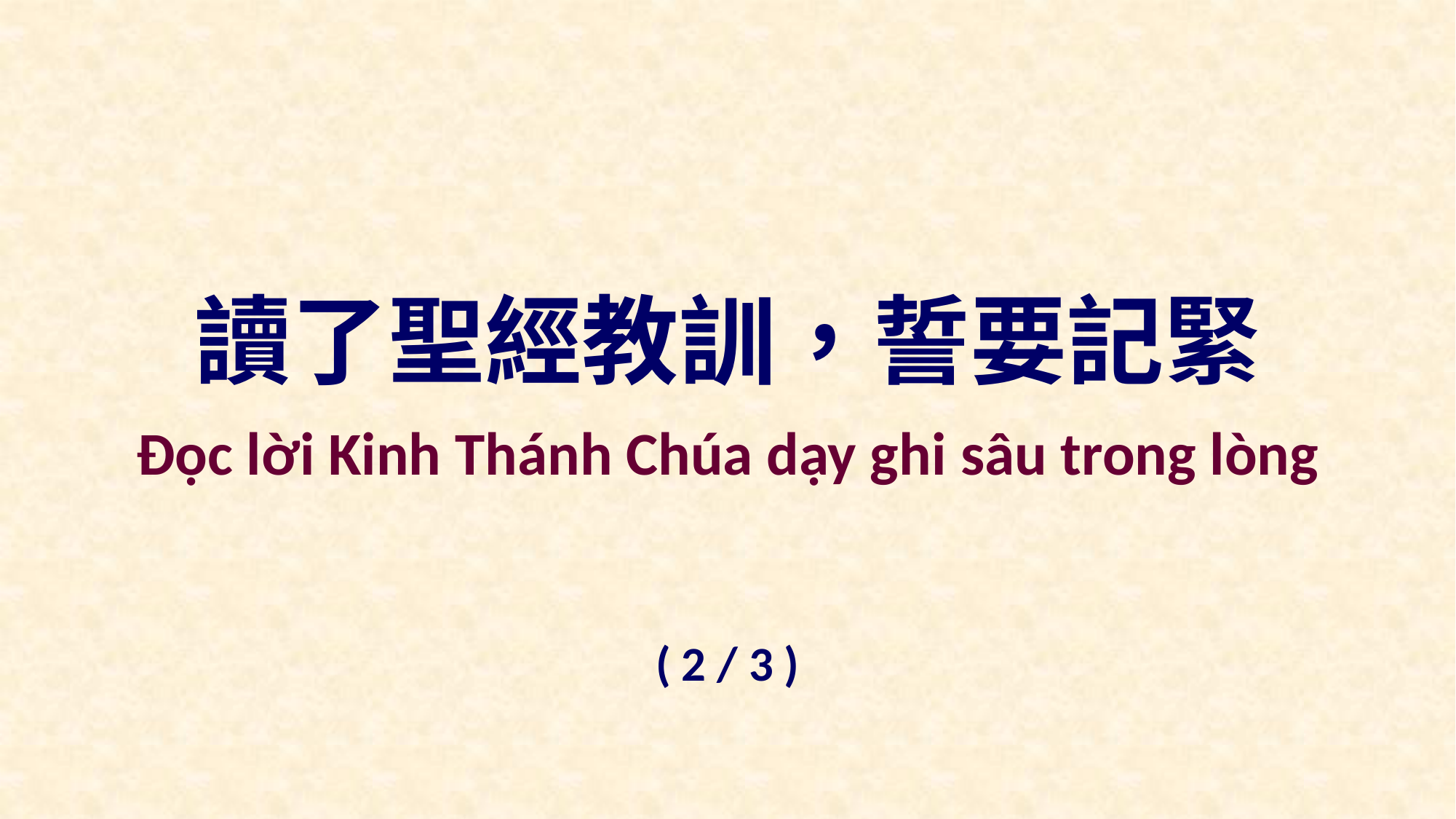

讀了聖經教訓，誓要記緊
Đọc lời Kinh Thánh Chúa dạy ghi sâu trong lòng
( 2 / 3 )